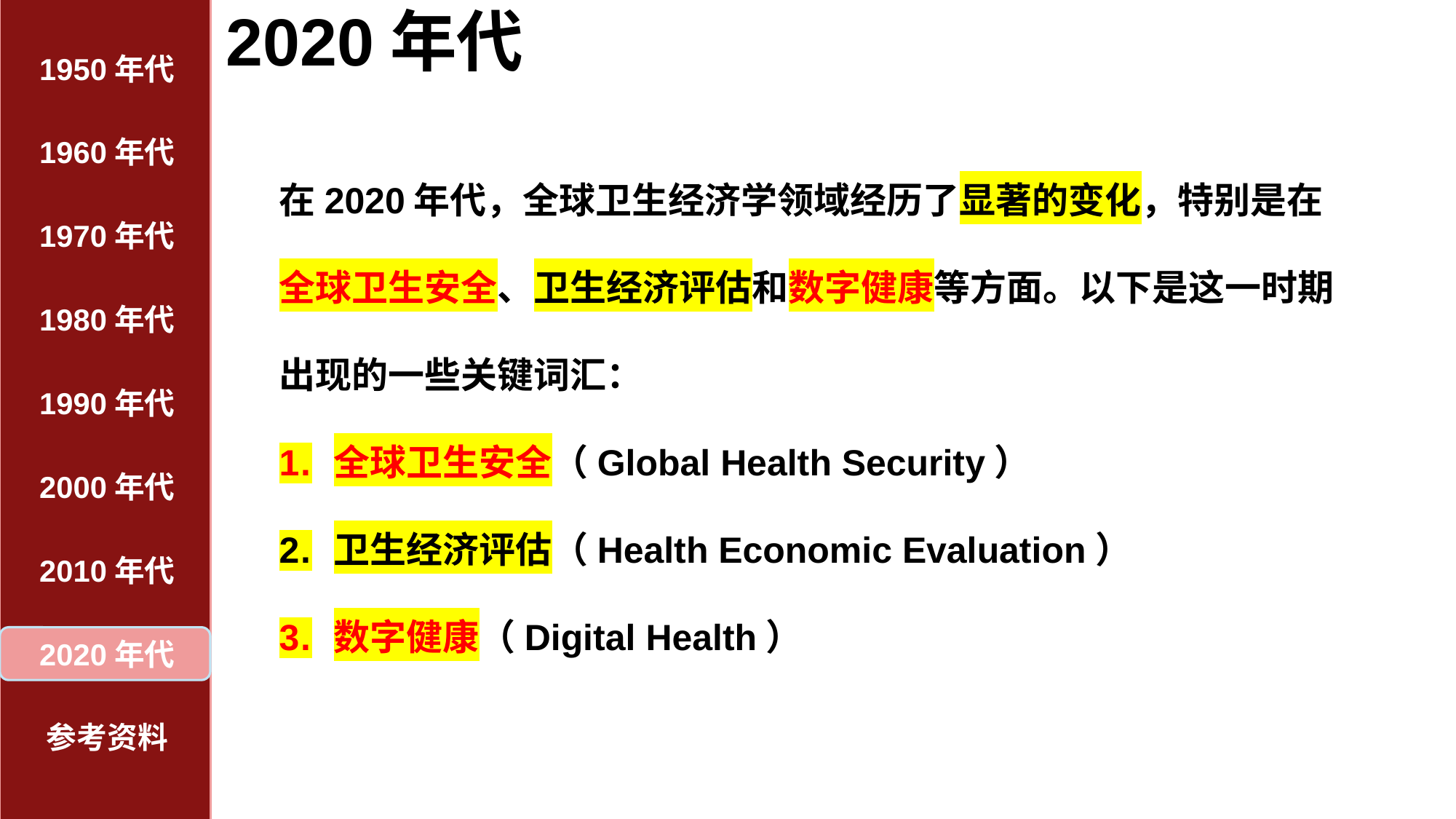

# 2020年代

1950年代
1960年代
在2020年代，全球卫生经济学领域经历了显著的变化，特别是在全球卫生安全、卫生经济评估和数字健康等方面。以下是这一时期出现的一些关键词汇：
全球卫生安全（Global Health Security）
卫生经济评估（Health Economic Evaluation）
数字健康（Digital Health）
1970年代
1980年代

1990年代

2000年代
2010年代

2020年代
参考资料